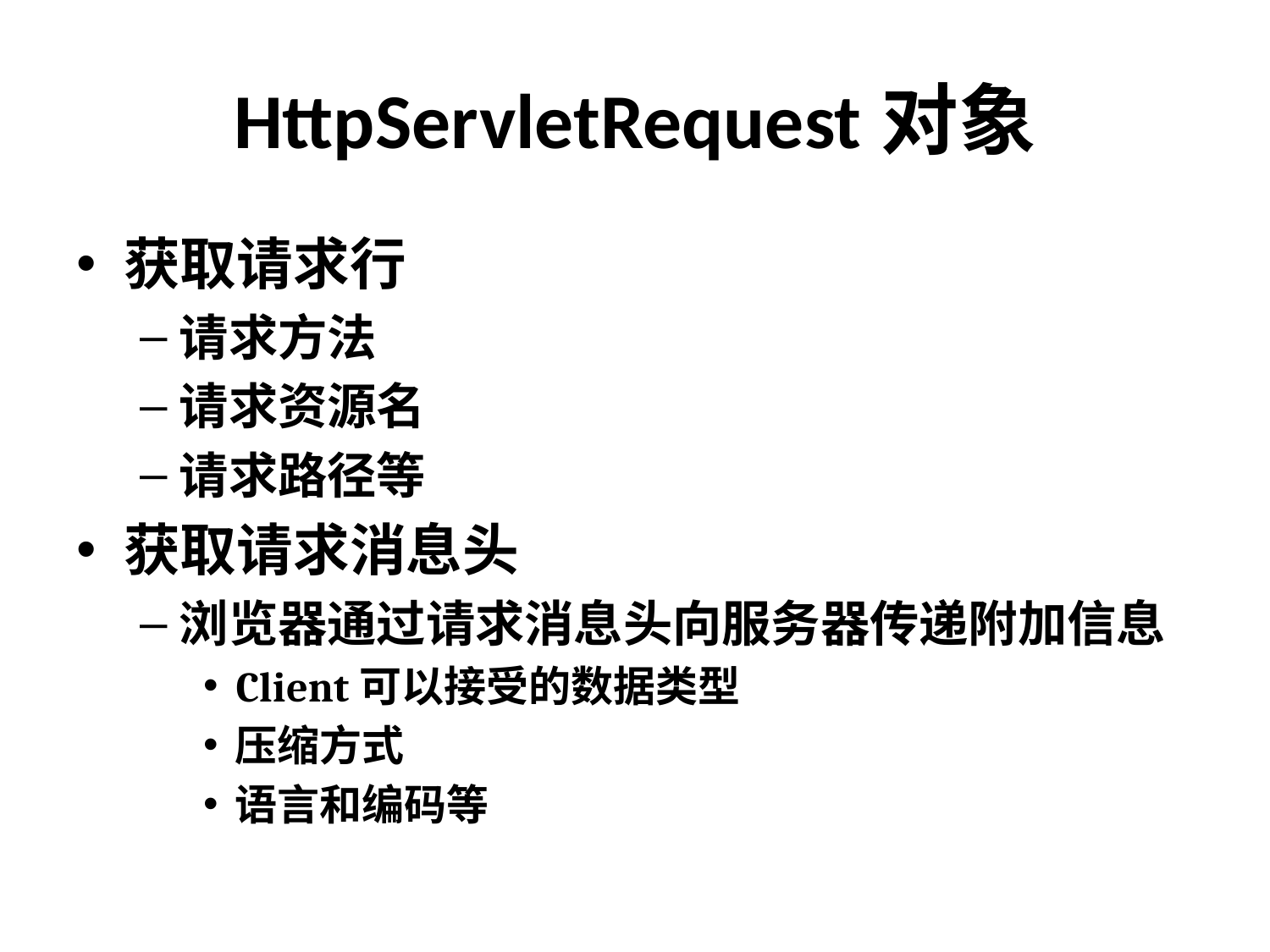

# HttpServletRequest对象
获取请求行
请求方法
请求资源名
请求路径等
获取请求消息头
浏览器通过请求消息头向服务器传递附加信息
Client可以接受的数据类型
压缩方式
语言和编码等